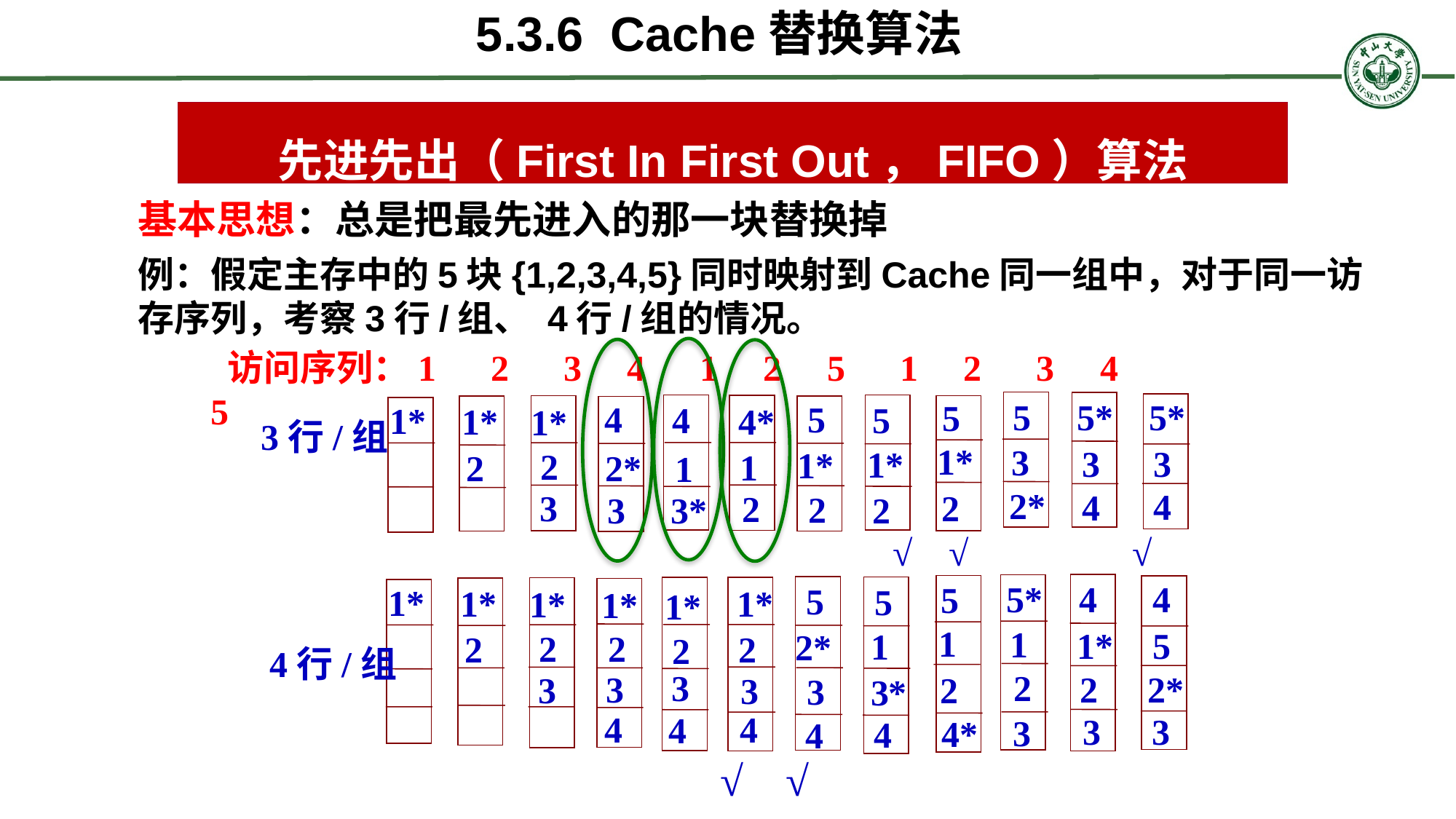

5.3.6  Cache替换算法
先进先出（First In First Out，FIFO）算法
基本思想：总是把最先进入的那一块替换掉
例：假定主存中的5块{1,2,3,4,5}同时映射到Cache同一组中，对于同一访存序列，考察3行/组、 4行/组的情况。

 访问序列：1      2      3     4      1     2     5      1     2      3     4      5

5

5*
5*

 5

 5
4
 5

4
1*
1*
4*
1*
3行/组
1*

3

3
3
1*

1*

2

1
2

2*
1

2*

4
4

3
2

2

2
3

3*
2
                                                       √    √                  √

5*

4
4

 5

 5
 5

1*
1*
1*
1*
1*
1*
1

1

5
1*
1

2*

2

2

2
2
2
4行/组

3
2

3
2*
2

3
2

3

3
3*

4
4

4

3
3

3
4*

4

4

                               √    √